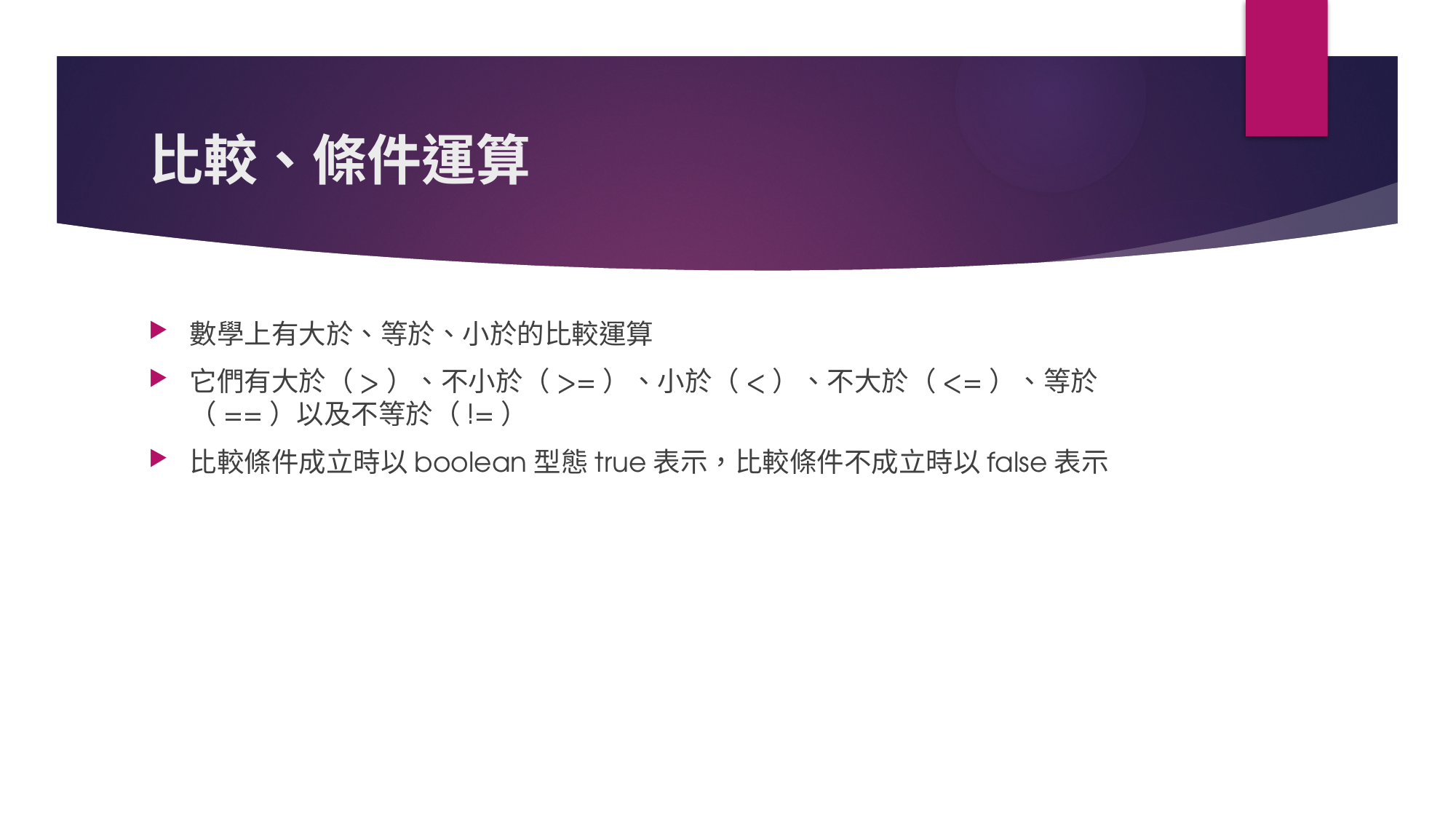

# 比較、條件運算
數學上有大於、等於、小於的比較運算
它們有大於（>）、不小於（>=）、小於（<）、不大於（<=）、等於（==）以及不等於（!=）
比較條件成立時以boolean型態true表示，比較條件不成立時以false表示